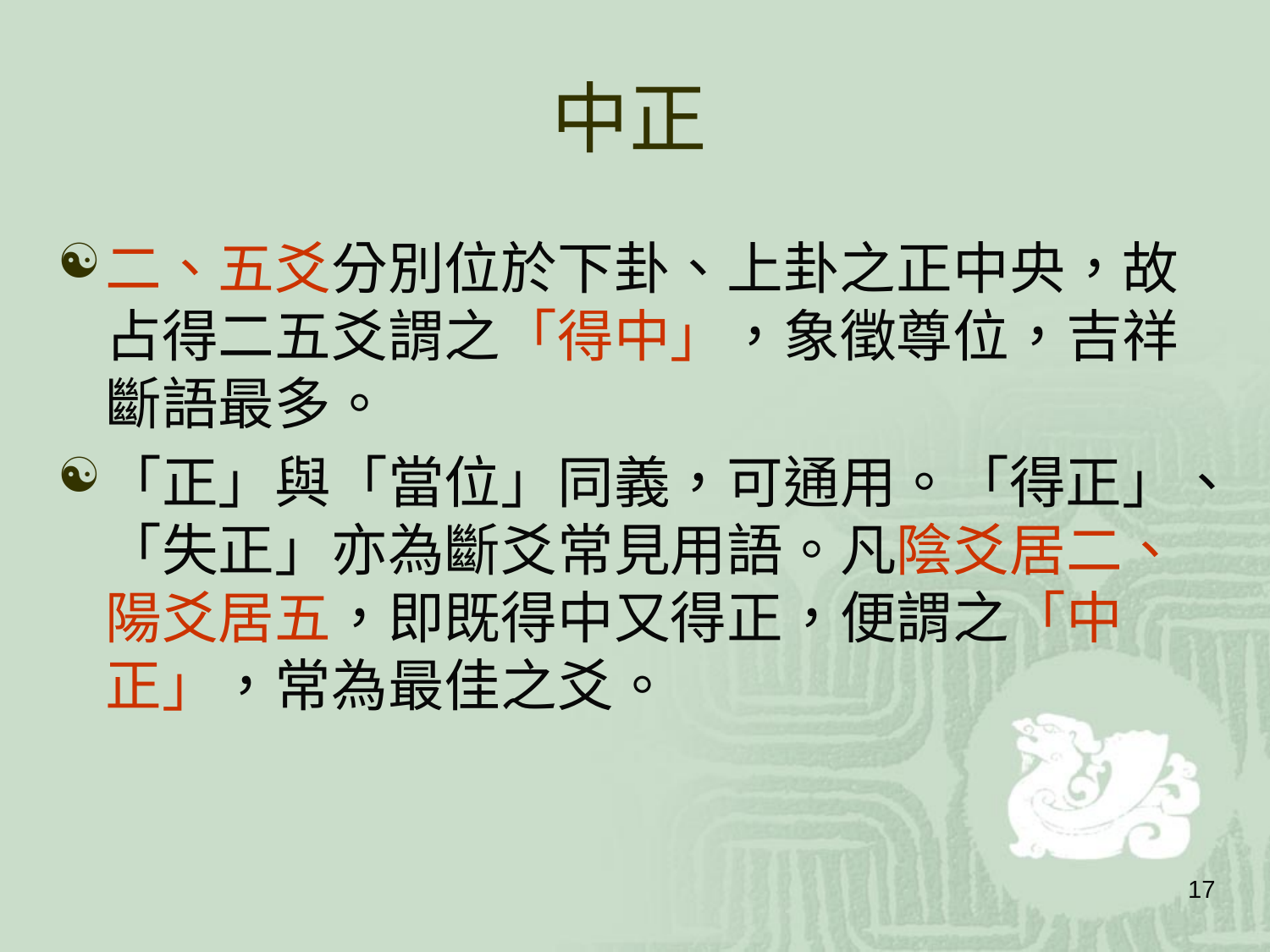

# 中正
二、五爻分別位於下卦、上卦之正中央，故占得二五爻謂之「得中」，象徵尊位，吉祥斷語最多。
「正」與「當位」同義，可通用。「得正」、「失正」亦為斷爻常見用語。凡陰爻居二、陽爻居五，即既得中又得正，便謂之「中正」，常為最佳之爻。
17